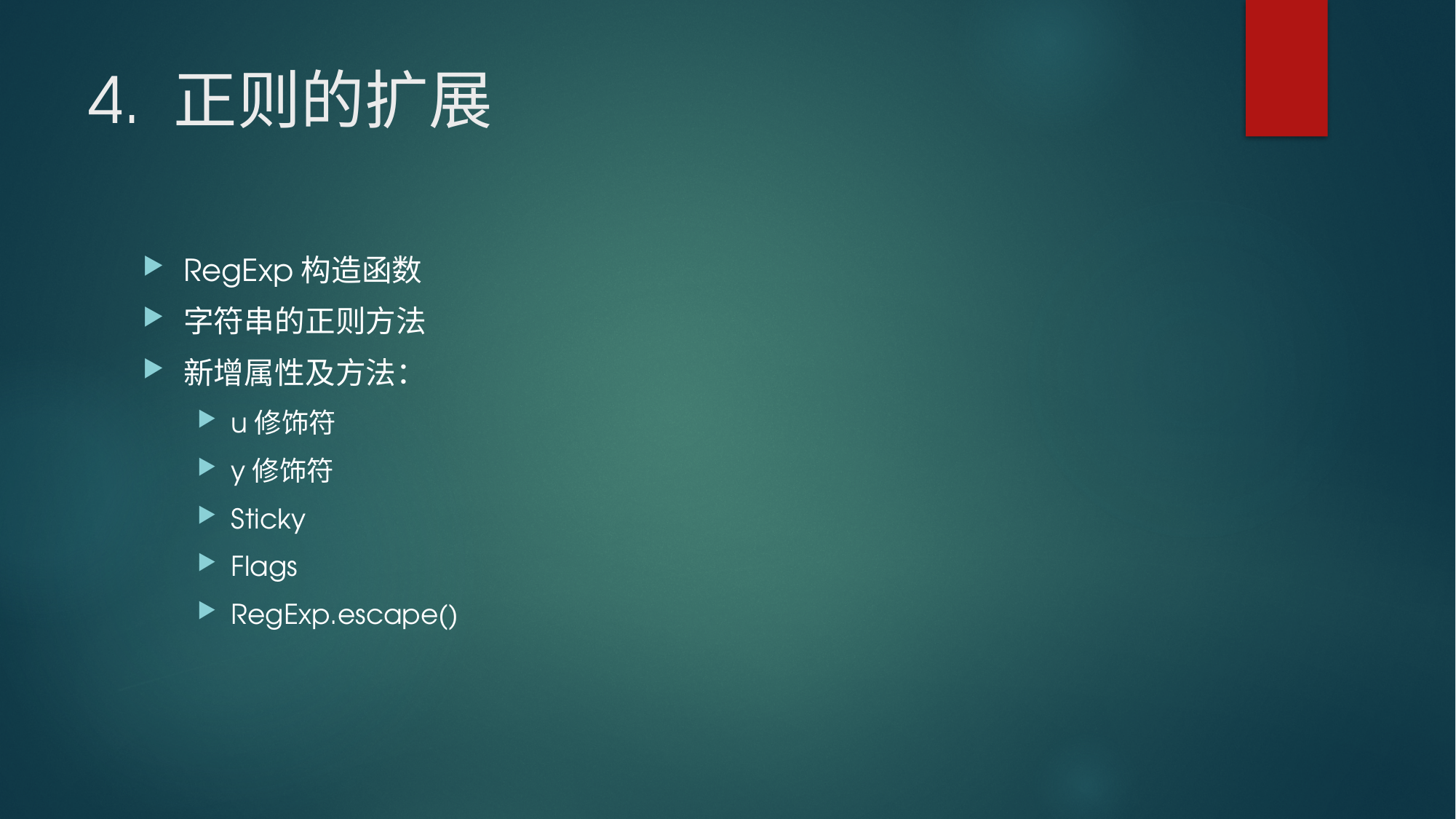

# 4. 正则的扩展
RegExp构造函数
字符串的正则方法
新增属性及方法：
u修饰符
y修饰符
Sticky
Flags
RegExp.escape()